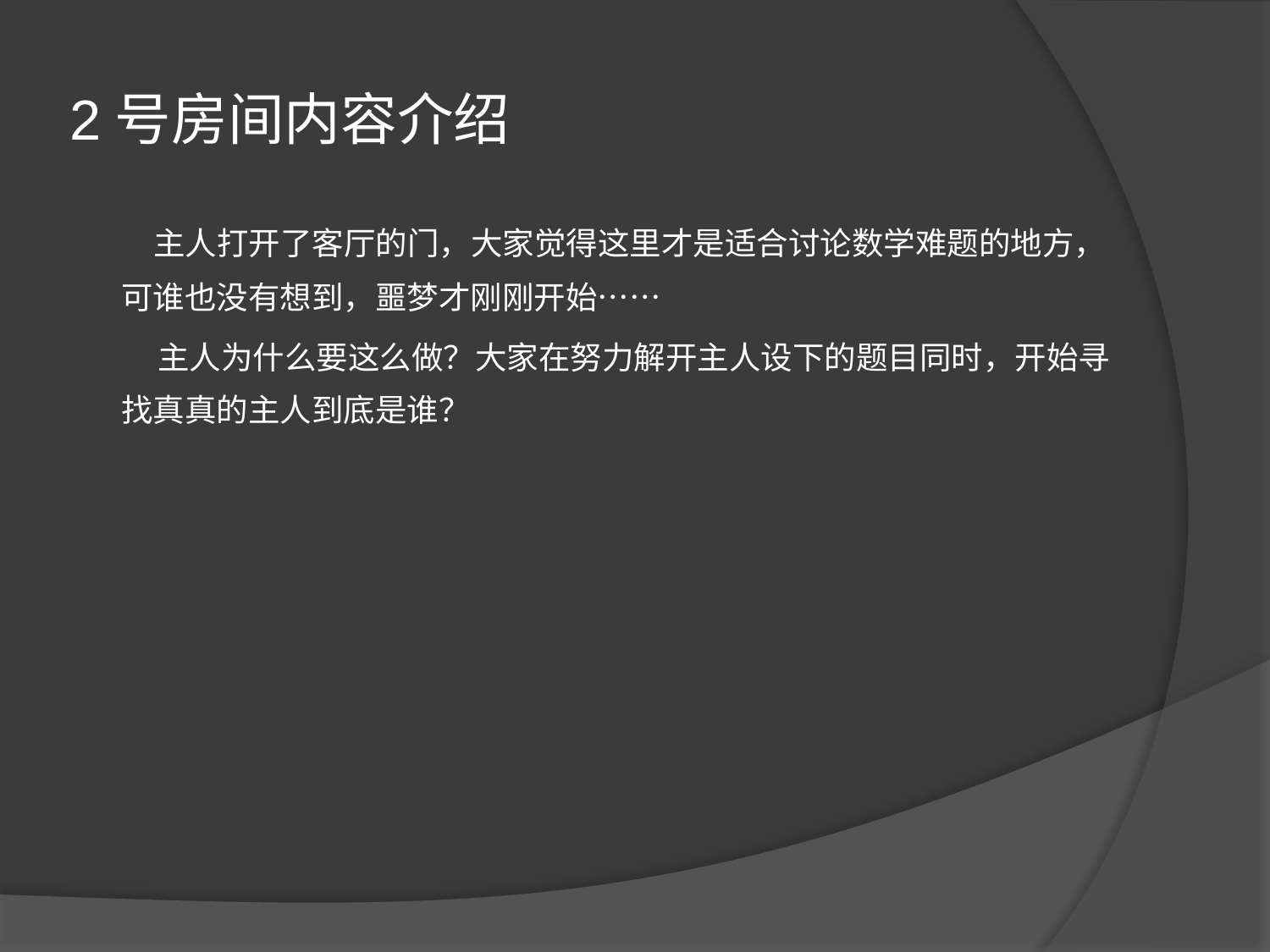

# 2号房间内容介绍
   主人打开了客厅的门，大家觉得这里才是适合讨论数学难题的地方，可谁也没有想到，噩梦才刚刚开始……
    主人为什么要这么做？大家在努力解开主人设下的题目同时，开始寻找真真的主人到底是谁？